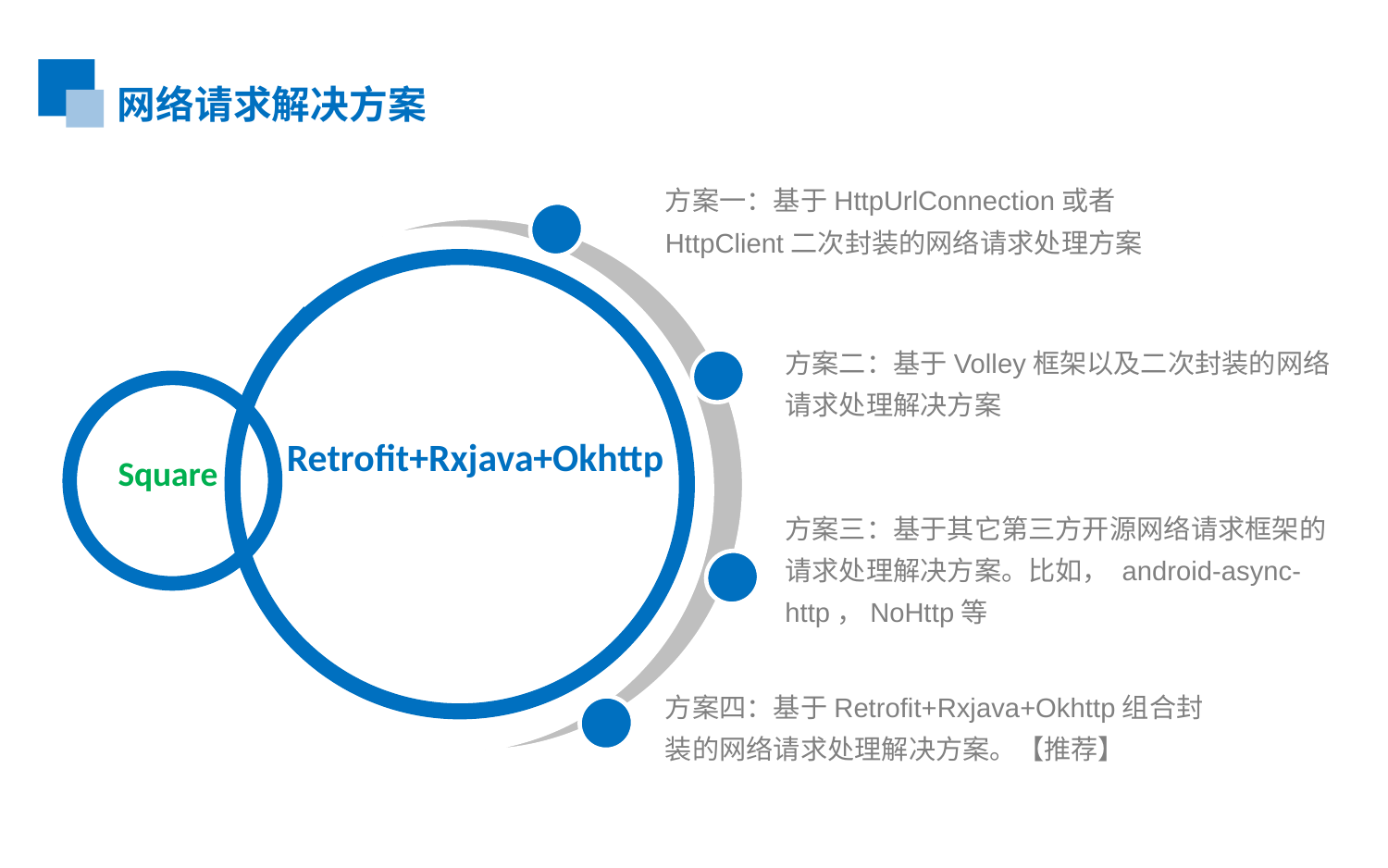

网络请求解决方案

方案一：基于HttpUrlConnection或者HttpClient二次封装的网络请求处理方案

方案二：基于Volley框架以及二次封装的网络请求处理解决方案

Retrofit+Rxjava+Okhttp
Square
方案三：基于其它第三方开源网络请求框架的请求处理解决方案。比如， android-async-http，NoHttp等

方案四：基于Retrofit+Rxjava+Okhttp组合封装的网络请求处理解决方案。【推荐】